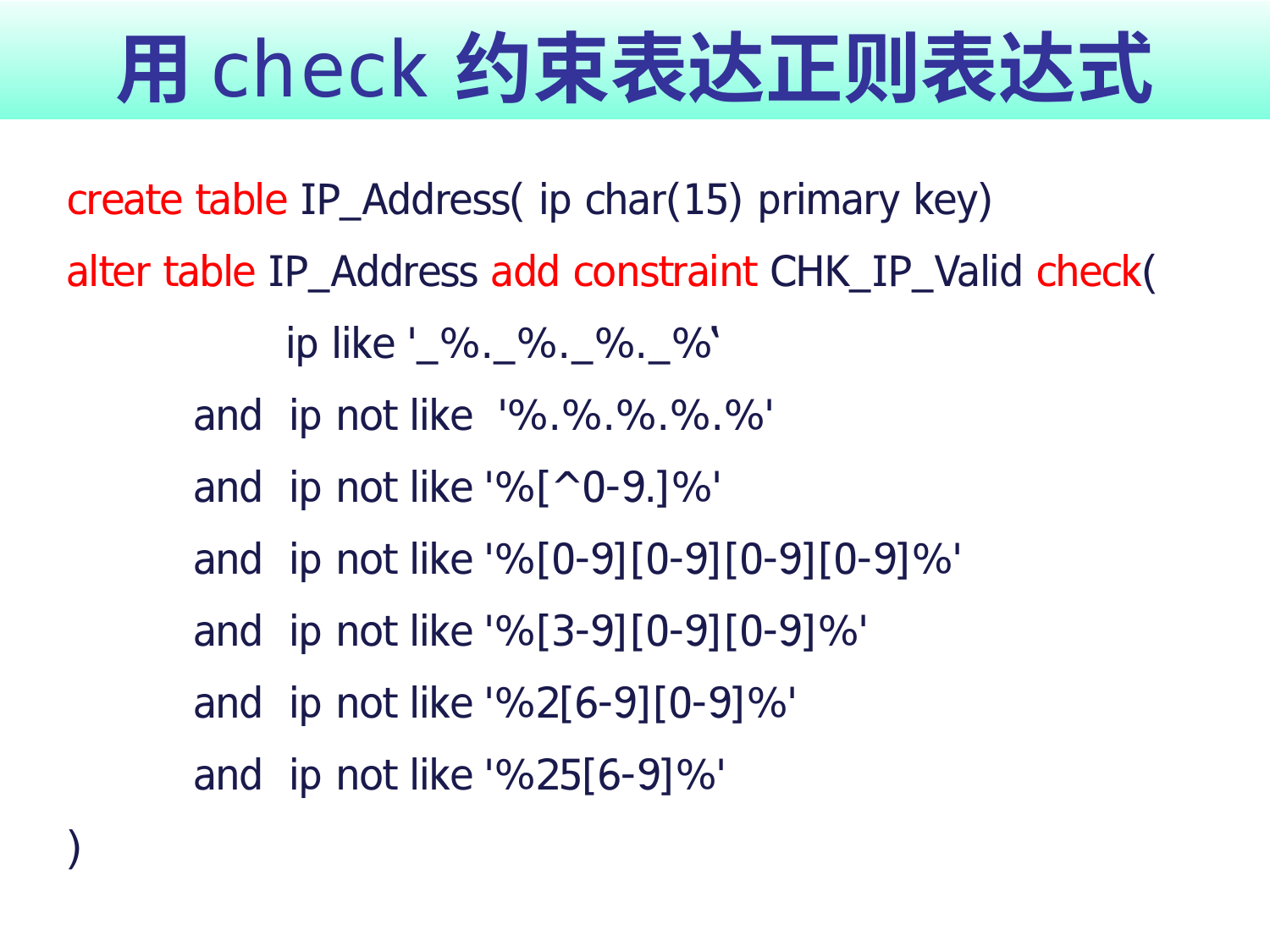

# 用check约束表达正则表达式
create table IP_Address( ip char(15) primary key)
alter table IP_Address add constraint CHK_IP_Valid check(
    	       ip like '_%._%._%._%‘
	and  ip not like  '%.%.%.%.%'
	and  ip not like '%[^0-9.]%'
  	and  ip not like '%[0-9][0-9][0-9][0-9]%'
  	and  ip not like '%[3-9][0-9][0-9]%'
 	and  ip not like '%2[6-9][0-9]%'
	and  ip not like '%25[6-9]%'
)